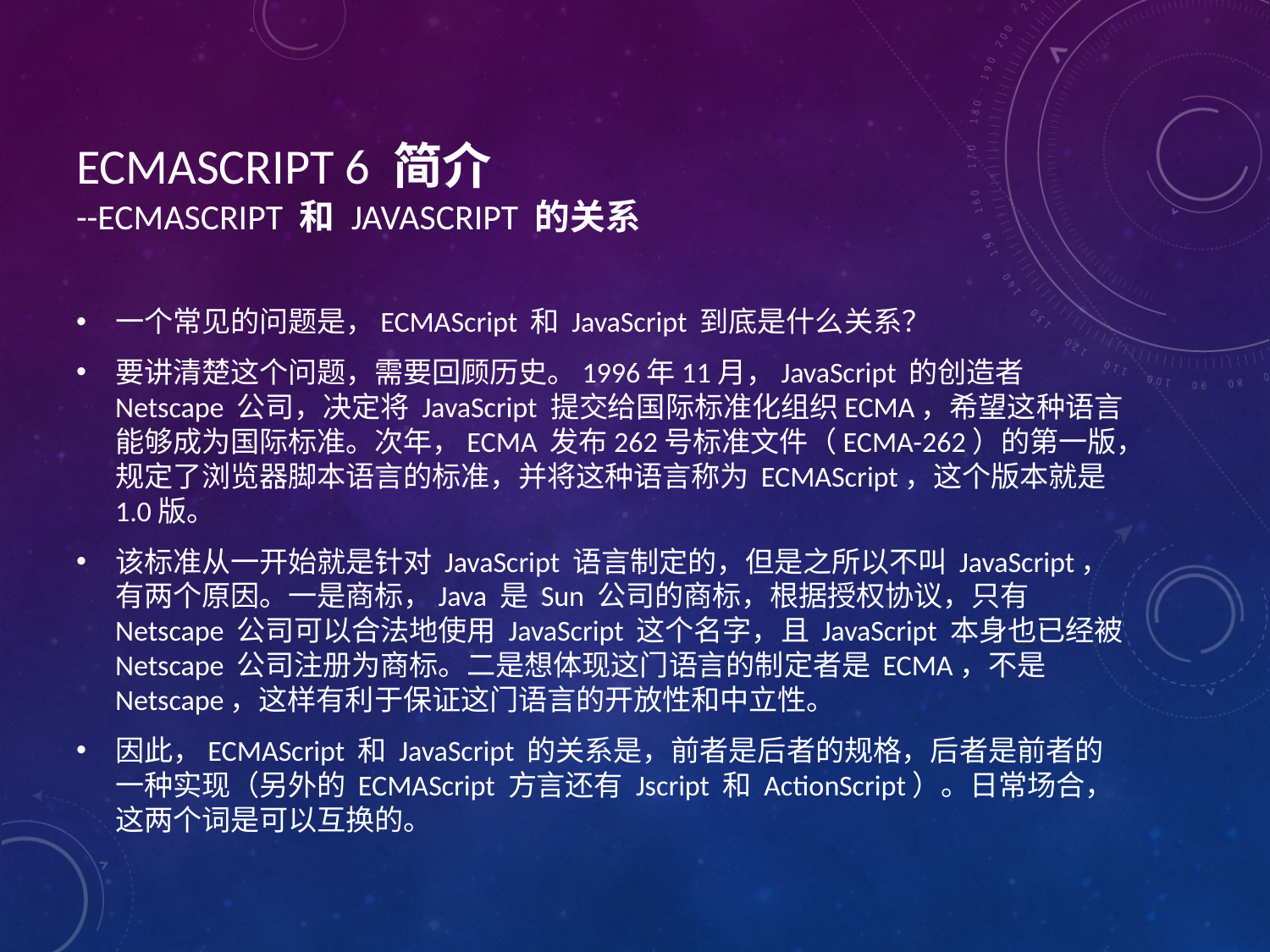

# ECMAScript 6 简介 --ECMAScript 和 JavaScript 的关系
一个常见的问题是，ECMAScript 和 JavaScript 到底是什么关系？
要讲清楚这个问题，需要回顾历史。1996年11月，JavaScript 的创造者 Netscape 公司，决定将 JavaScript 提交给国际标准化组织ECMA，希望这种语言能够成为国际标准。次年，ECMA 发布262号标准文件（ECMA-262）的第一版，规定了浏览器脚本语言的标准，并将这种语言称为 ECMAScript，这个版本就是1.0版。
该标准从一开始就是针对 JavaScript 语言制定的，但是之所以不叫 JavaScript，有两个原因。一是商标，Java 是 Sun 公司的商标，根据授权协议，只有 Netscape 公司可以合法地使用 JavaScript 这个名字，且 JavaScript 本身也已经被 Netscape 公司注册为商标。二是想体现这门语言的制定者是 ECMA，不是 Netscape，这样有利于保证这门语言的开放性和中立性。
因此，ECMAScript 和 JavaScript 的关系是，前者是后者的规格，后者是前者的一种实现（另外的 ECMAScript 方言还有 Jscript 和 ActionScript）。日常场合，这两个词是可以互换的。